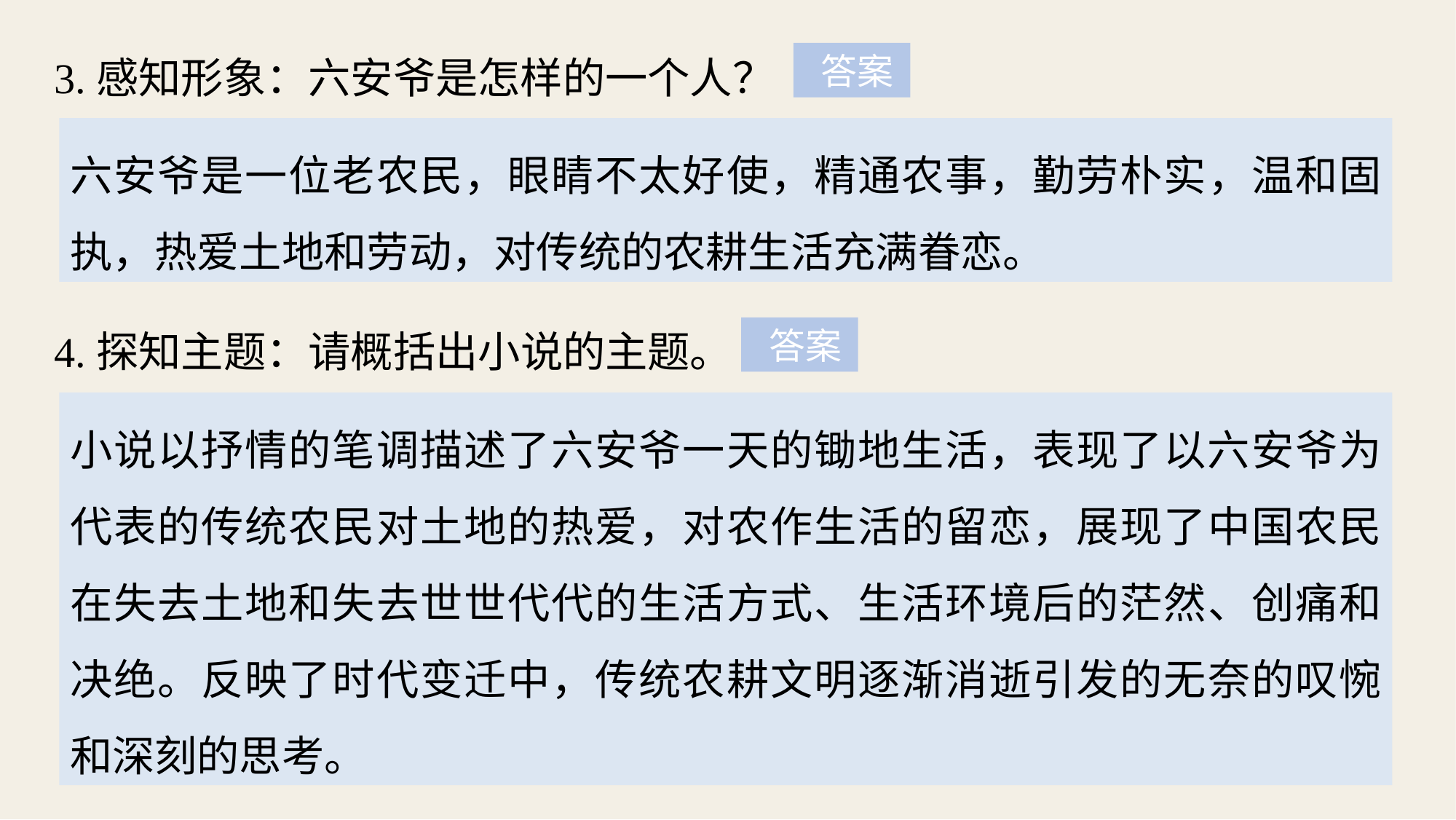

3.感知形象：六安爷是怎样的一个人？
 答案
六安爷是一位老农民，眼睛不太好使，精通农事，勤劳朴实，温和固执，热爱土地和劳动，对传统的农耕生活充满眷恋。
4.探知主题：请概括出小说的主题。
 答案
小说以抒情的笔调描述了六安爷一天的锄地生活，表现了以六安爷为代表的传统农民对土地的热爱，对农作生活的留恋，展现了中国农民在失去土地和失去世世代代的生活方式、生活环境后的茫然、创痛和决绝。反映了时代变迁中，传统农耕文明逐渐消逝引发的无奈的叹惋和深刻的思考。